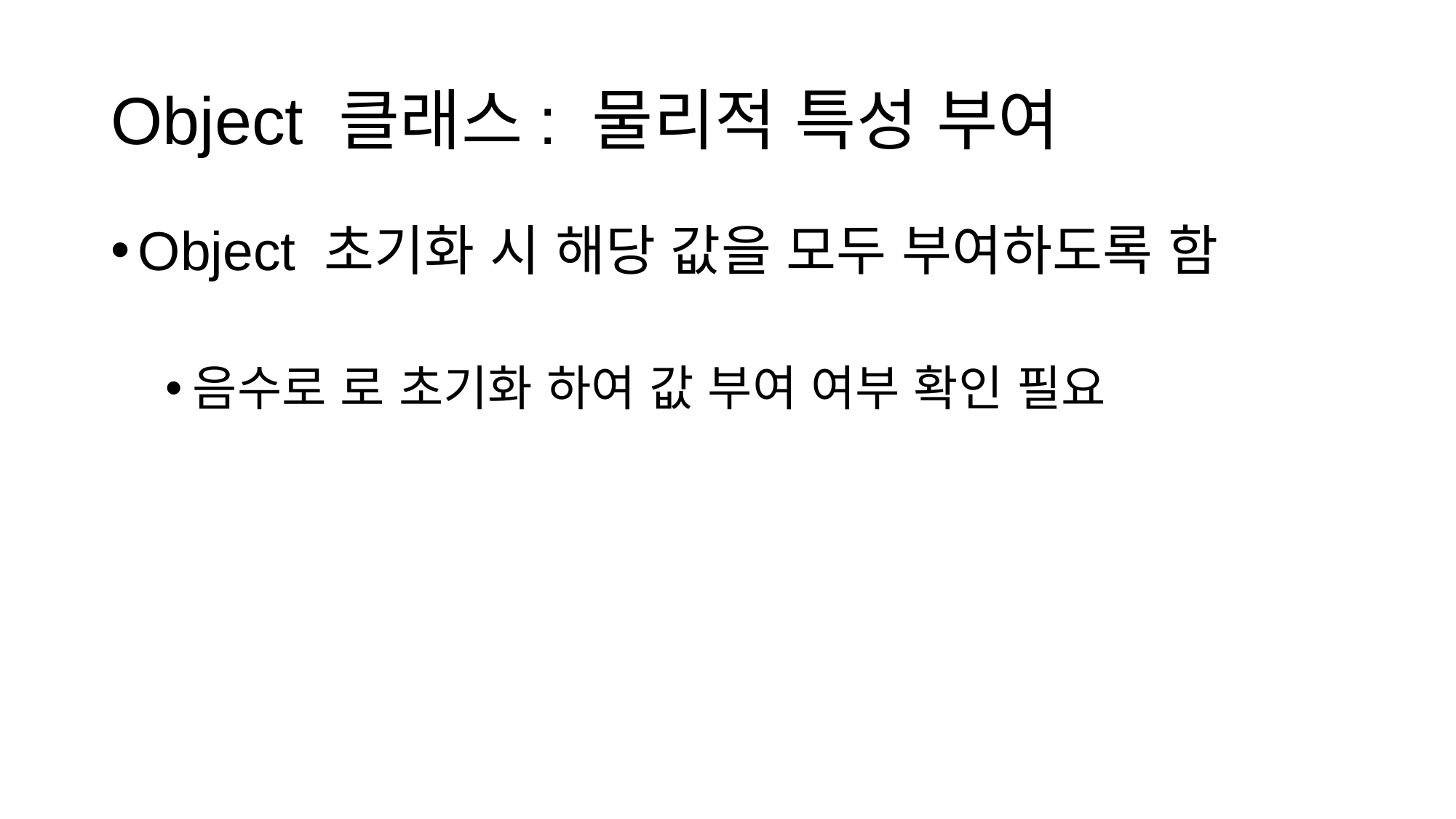

# Object 클래스: 물리적 특성 부여
Object 초기화 시 해당 값을 모두 부여하도록 함

음수로 로 초기화 하여 값 부여 여부 확인 필요